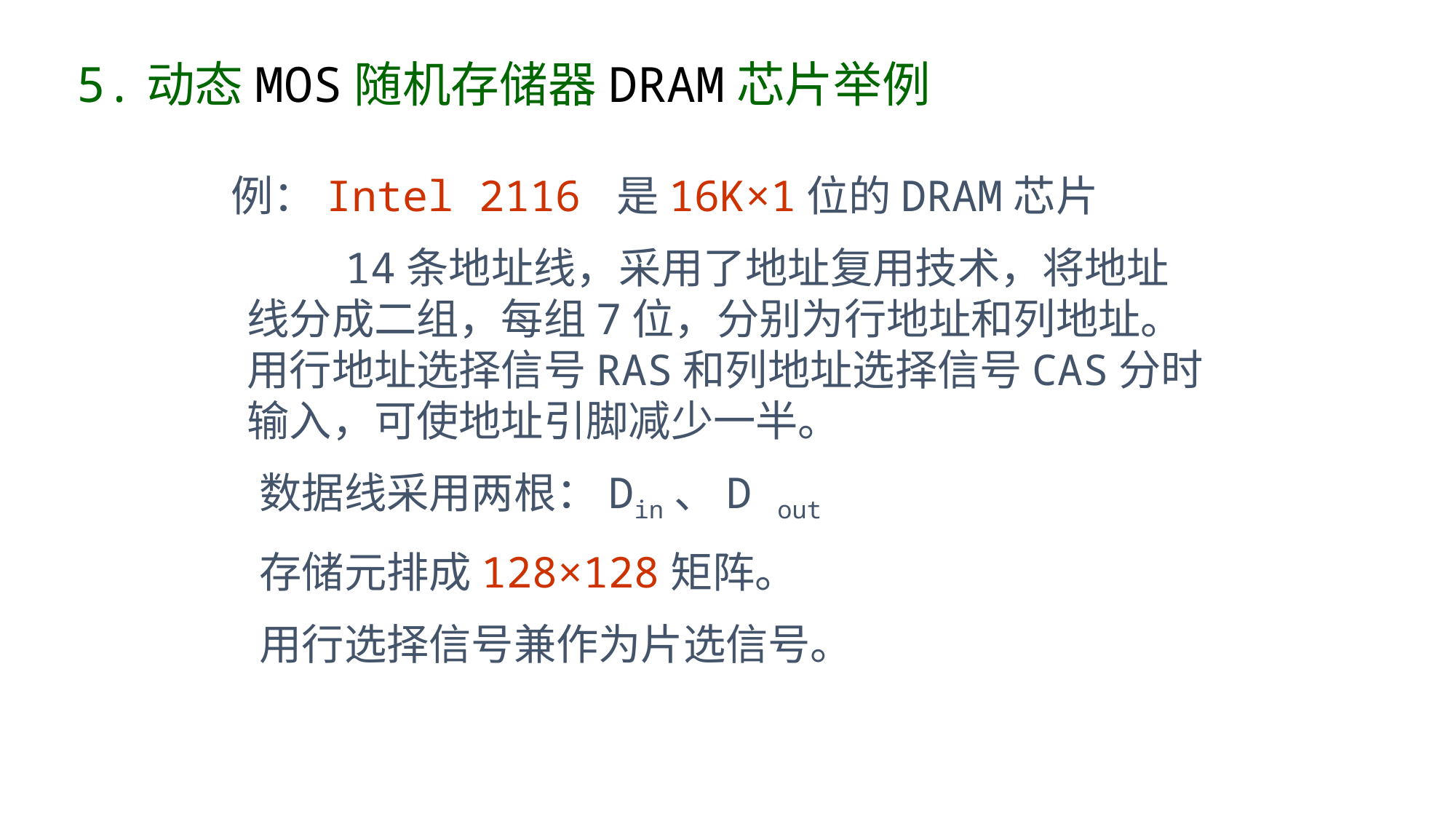

5.动态MOS随机存储器DRAM芯片举例
   例：Intel 2116 是16K×1位的DRAM芯片
      14条地址线，采用了地址复用技术，将地址线分成二组，每组7位，分别为行地址和列地址。用行地址选择信号RAS和列地址选择信号CAS分时输入，可使地址引脚减少一半。
      数据线采用两根：Din、D out
      存储元排成128×128矩阵。
      用行选择信号兼作为片选信号。